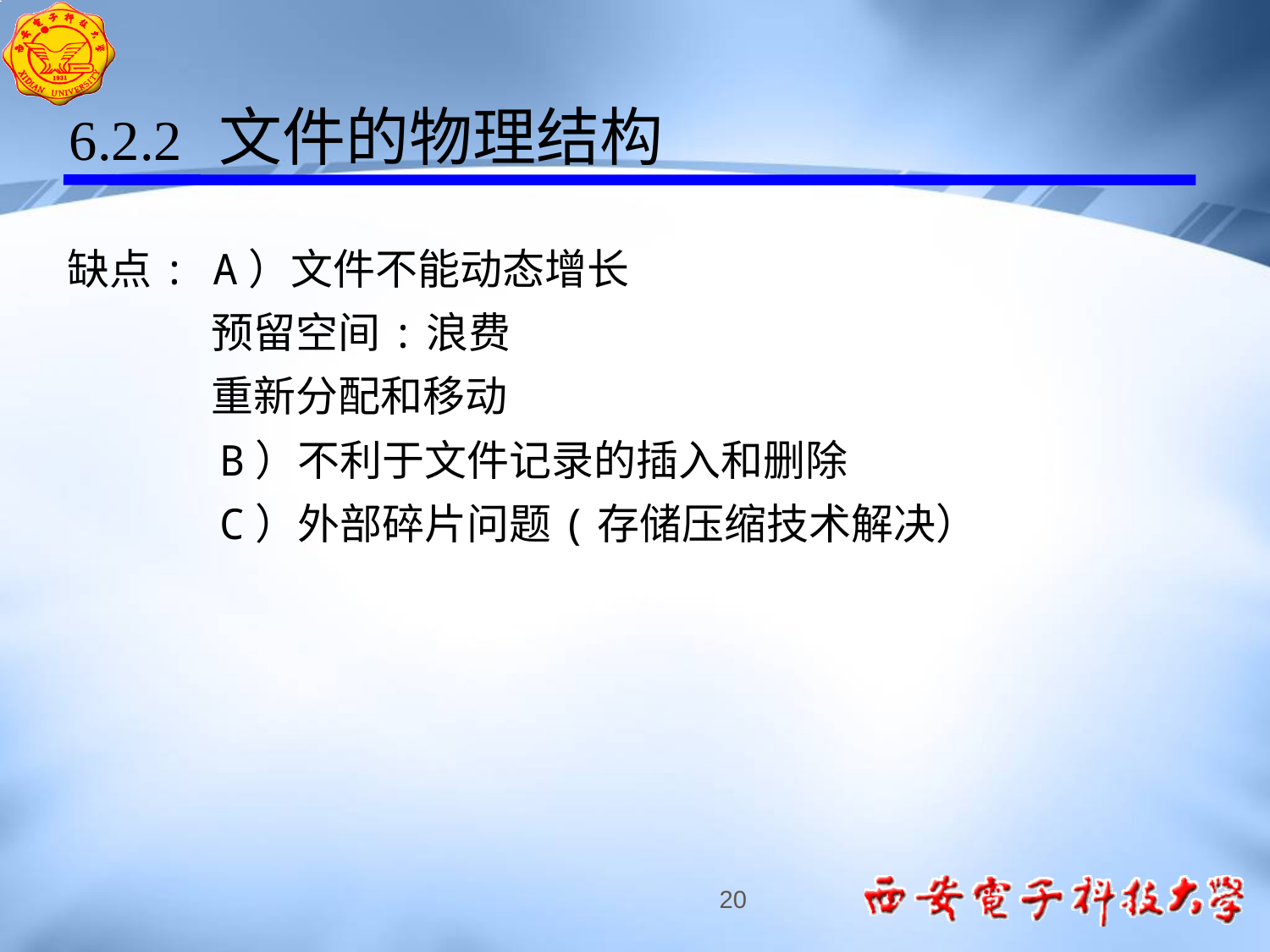

6.2.2 文件的物理结构
缺点: A）文件不能动态增长
              预留空间:浪费
              重新分配和移动
      B）不利于文件记录的插入和删除
      C）外部碎片问题(存储压缩技术解决）

20